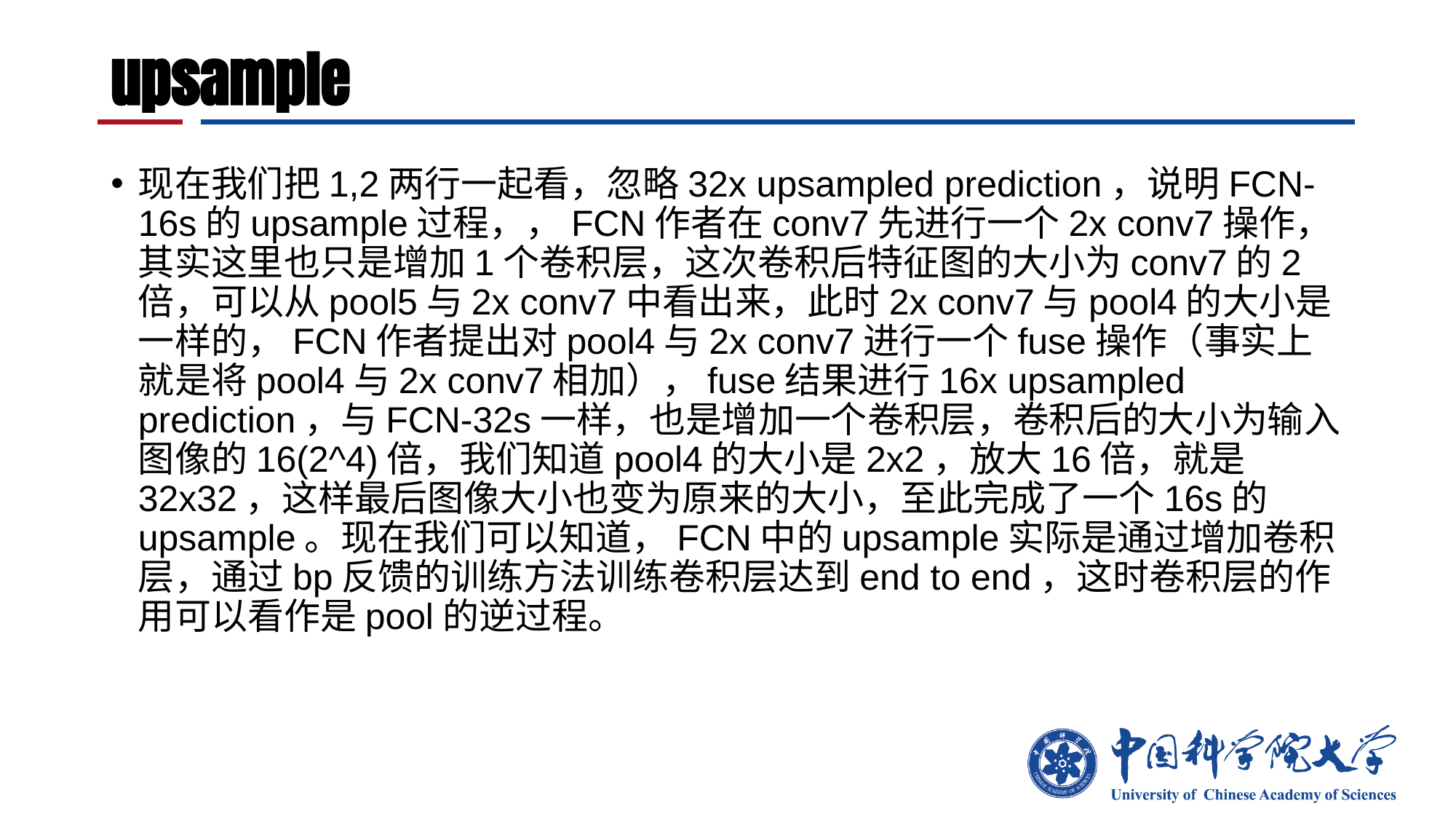

# upsample
现在我们把1,2两行一起看，忽略32x upsampled prediction，说明FCN-16s的upsample过程，，FCN作者在conv7先进行一个2x conv7操作，其实这里也只是增加1个卷积层，这次卷积后特征图的大小为conv7的2倍，可以从pool5与2x conv7中看出来，此时2x conv7与pool4的大小是一样的，FCN作者提出对pool4与2x conv7进行一个fuse操作（事实上就是将pool4与2x conv7相加），fuse结果进行16x upsampled prediction，与FCN-32s一样，也是增加一个卷积层，卷积后的大小为输入图像的16(2^4)倍，我们知道pool4的大小是2x2，放大16倍，就是32x32，这样最后图像大小也变为原来的大小，至此完成了一个16s的upsample。现在我们可以知道，FCN中的upsample实际是通过增加卷积层，通过bp反馈的训练方法训练卷积层达到end to end，这时卷积层的作用可以看作是pool的逆过程。